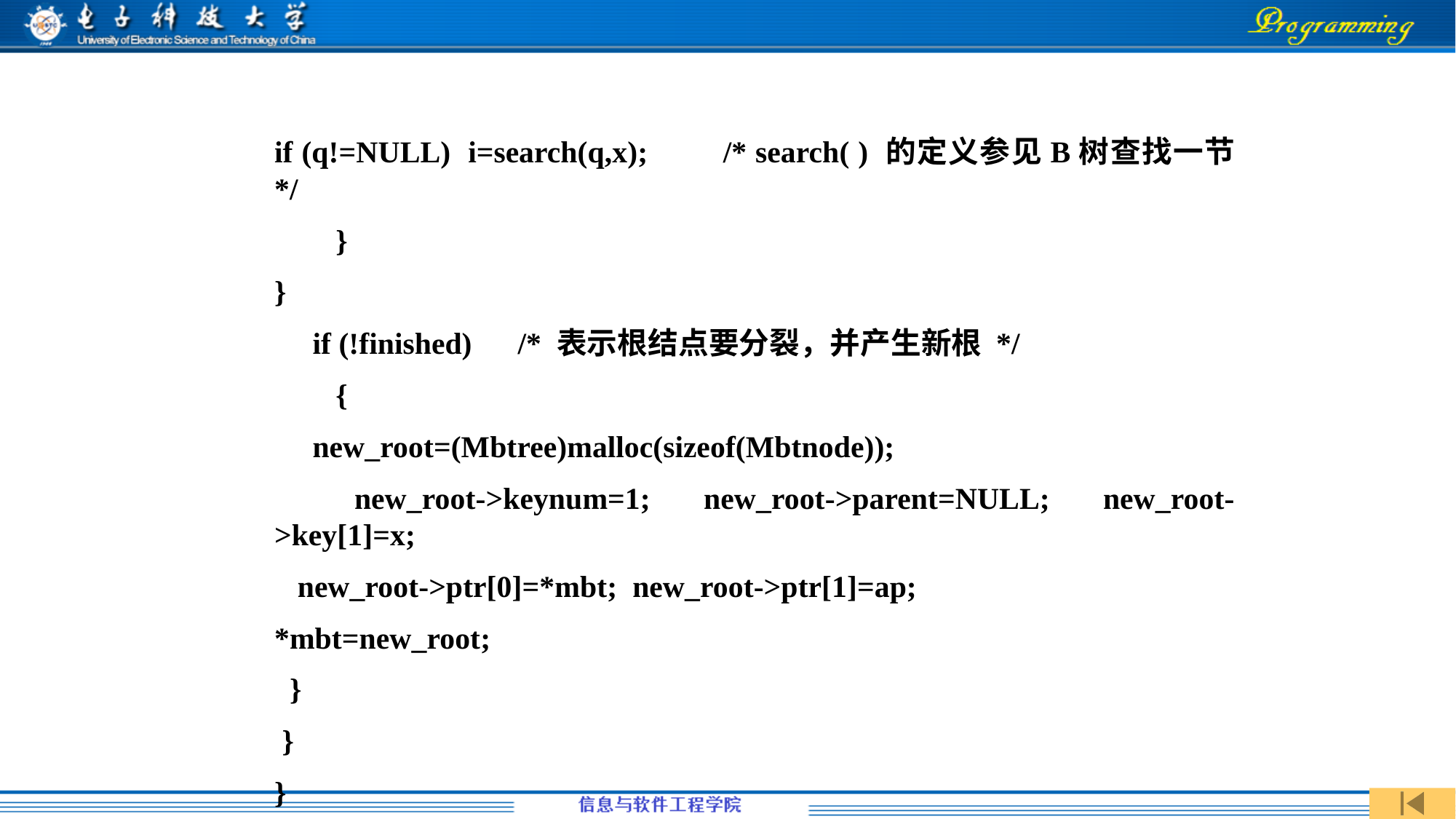

if (q!=NULL)  i=search(q,x);	 /* search( ) 的定义参见B树查找一节 */
        }
}
     if (!finished)      /* 表示根结点要分裂，并产生新根 */
        {
     new_root=(Mbtree)malloc(sizeof(Mbtnode));
   new_root->keynum=1;  new_root->parent=NULL;  new_root->key[1]=x;
   new_root->ptr[0]=*mbt;  new_root->ptr[1]=ap;
*mbt=new_root;
  }
 }
}